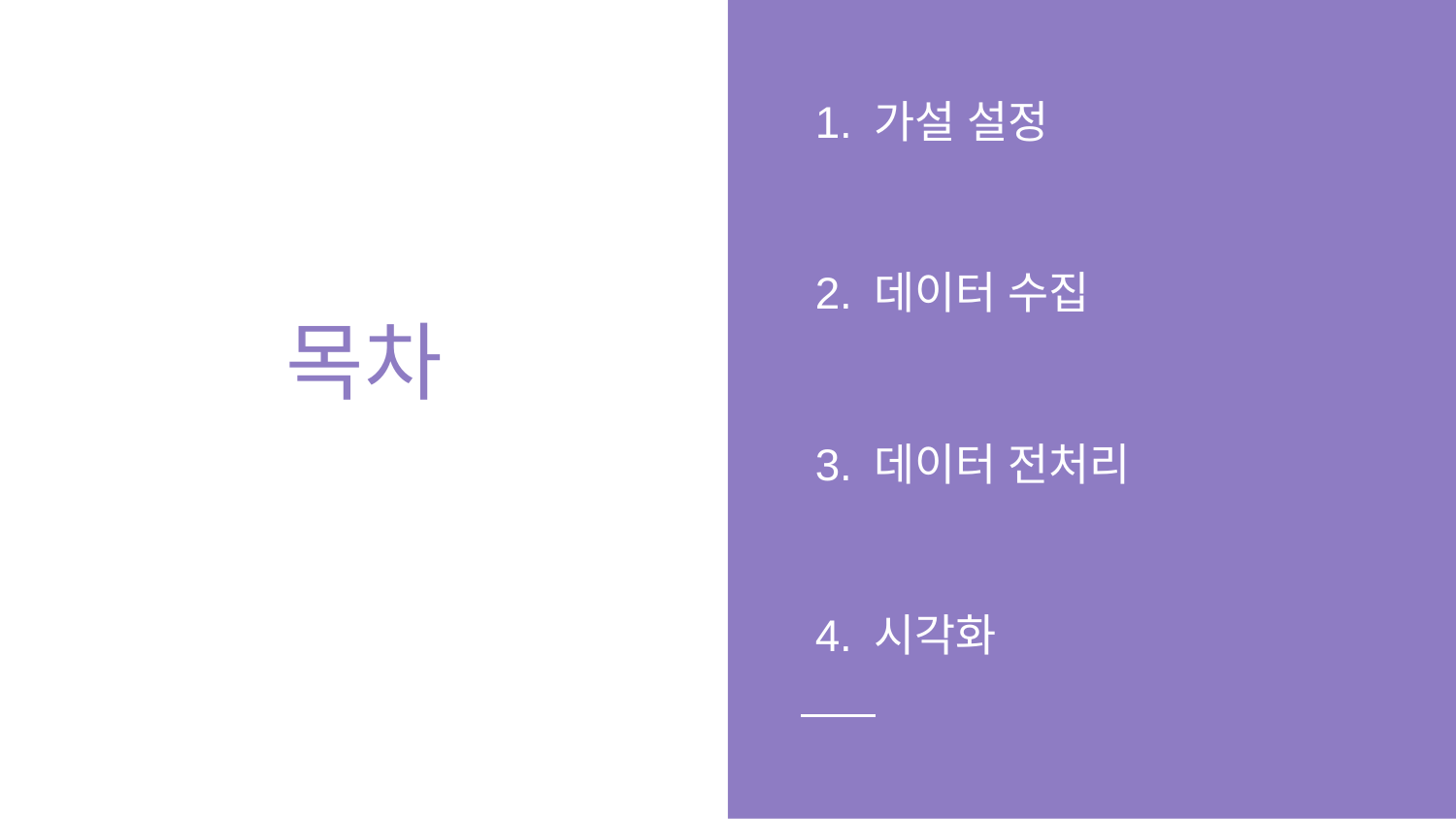

가설 설정

데이터 수집

데이터 전처리

시각화
# 목차